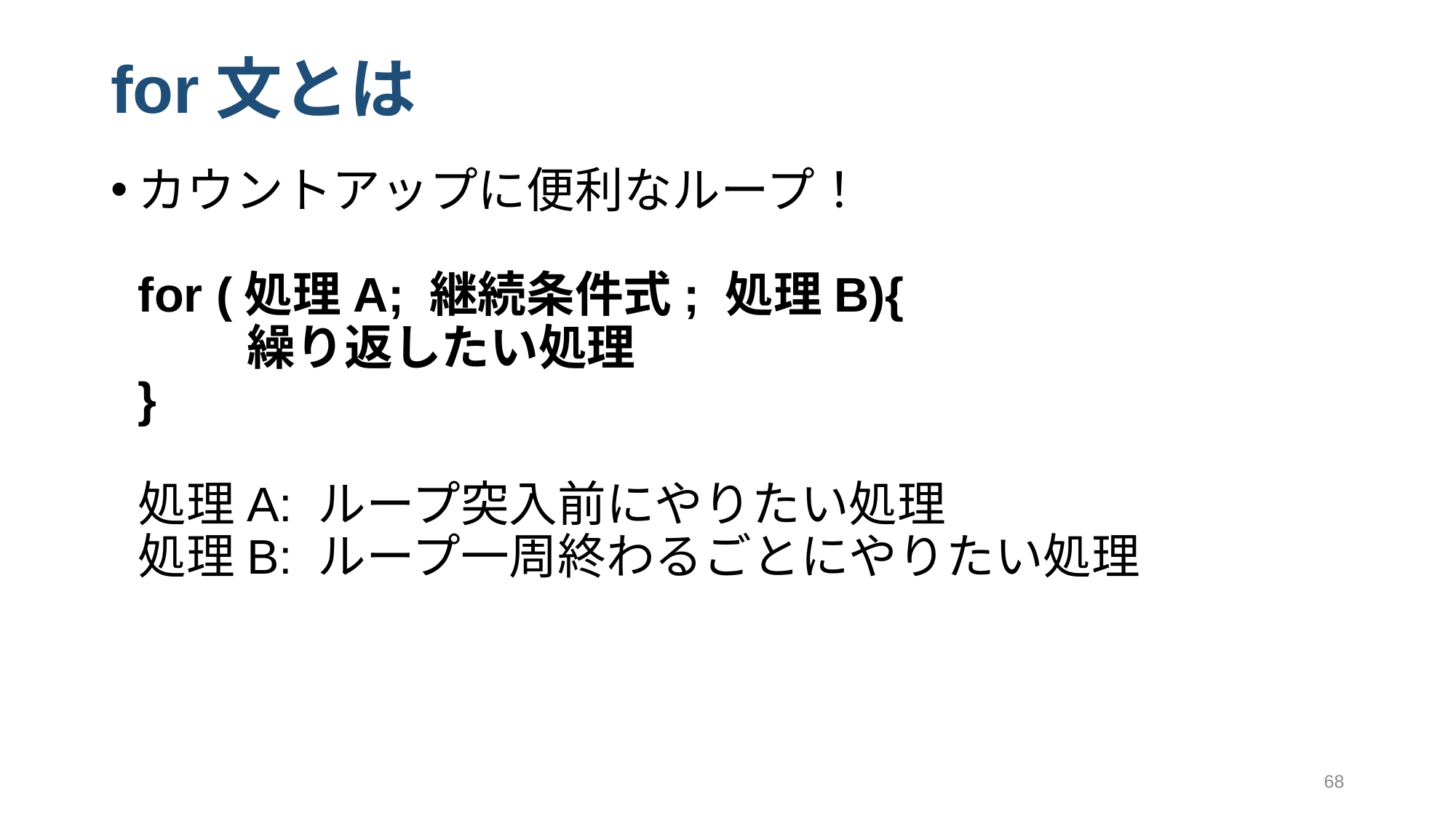

# for文とは
カウントアップに便利なループ！
for (処理A; 継続条件式; 処理B){
	繰り返したい処理
}
処理A: ループ突入前にやりたい処理
処理B: ループ一周終わるごとにやりたい処理
68